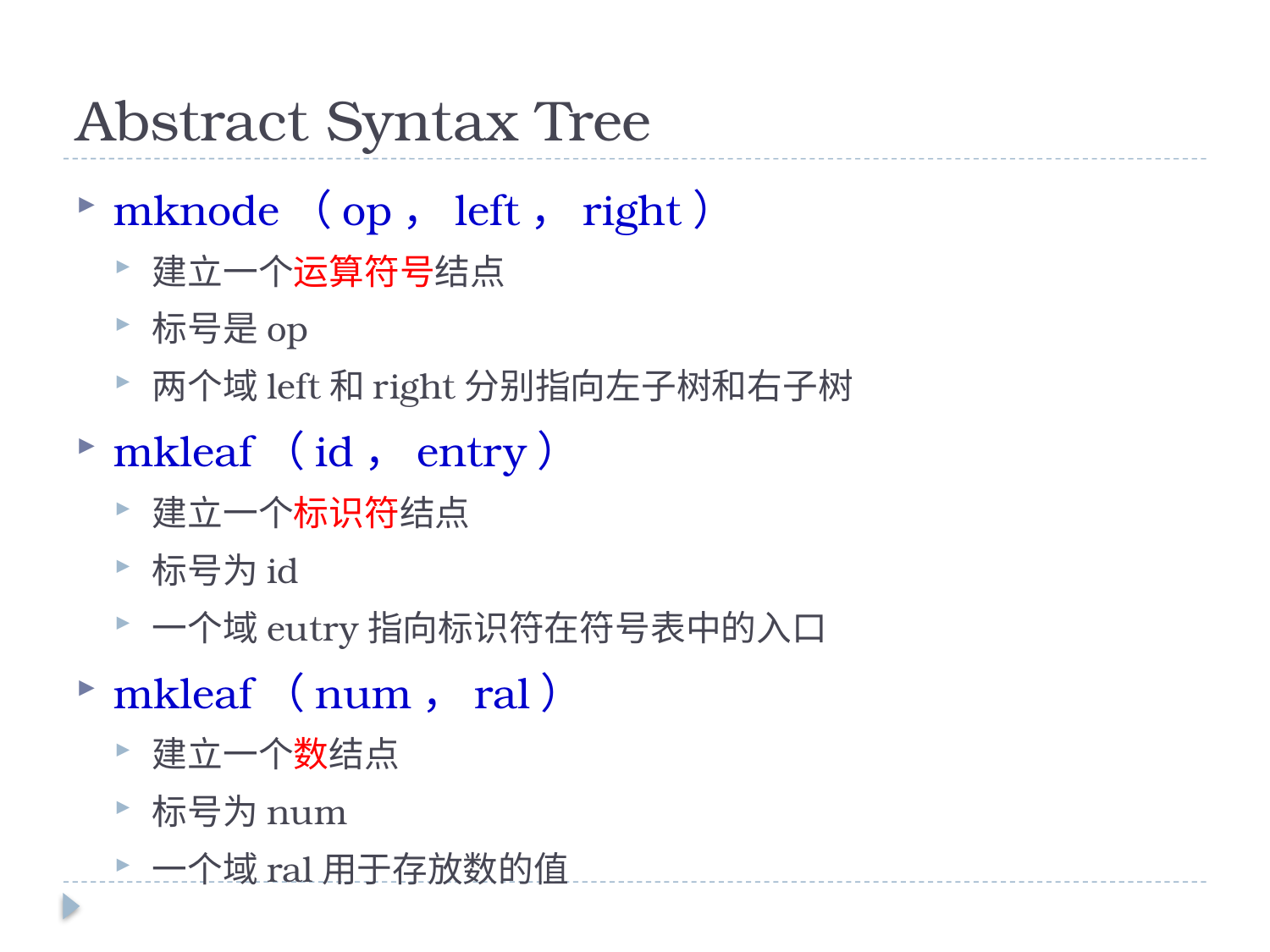

# Abstract Syntax Tree
mknode（op，left，right）
建立一个运算符号结点
标号是op
两个域left和right分别指向左子树和右子树
mkleaf（id，entry）
建立一个标识符结点
标号为id
一个域eutry指向标识符在符号表中的入口
mkleaf（num，ral）
建立一个数结点
标号为num
一个域ral用于存放数的值

16